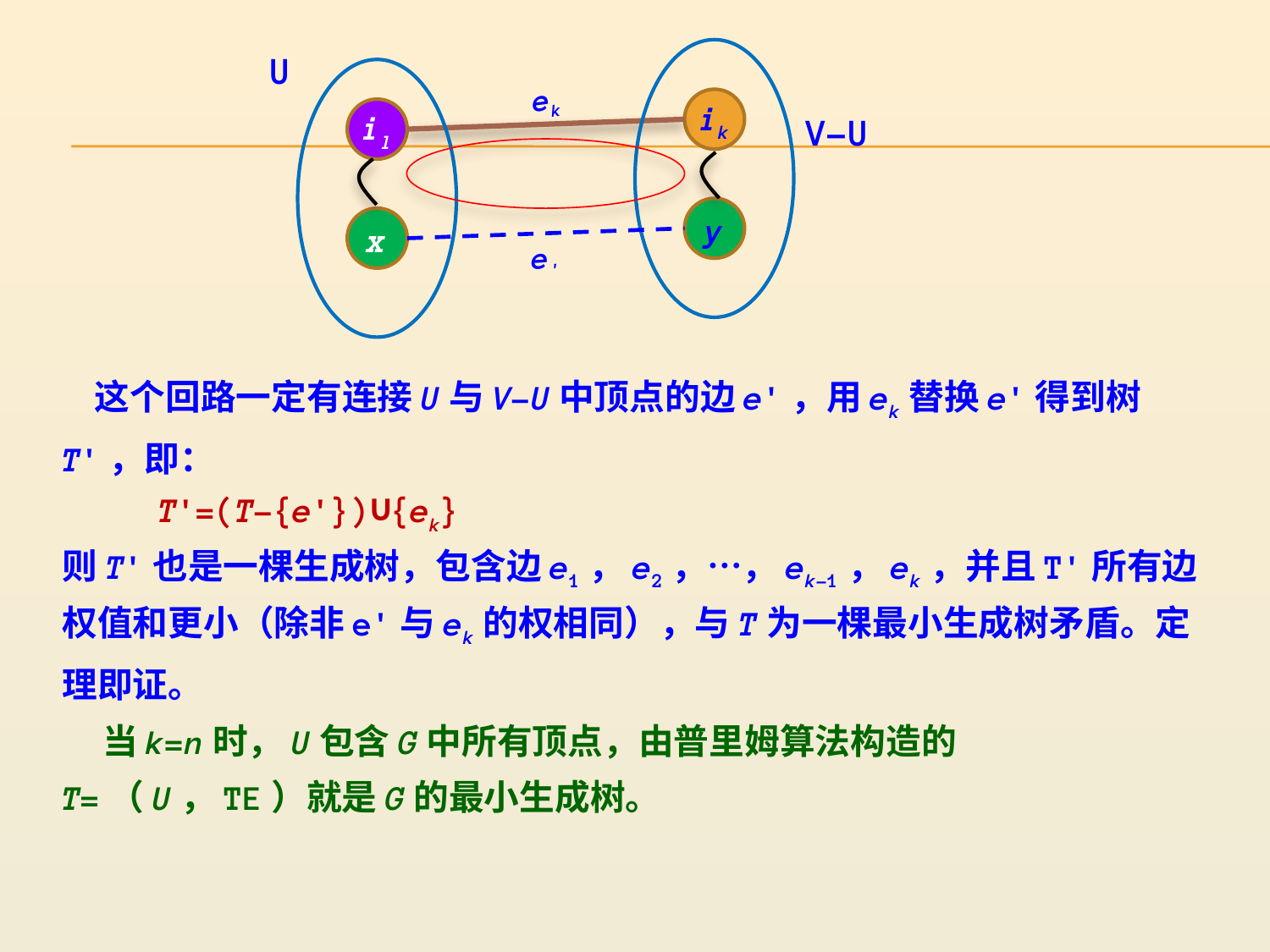

U

ek
ik
il
V-U

y
x
e'
   这个回路一定有连接U与V-U中顶点的边e'，用ek替换e'得到树T'，即：
     T'=(T-{e'})∪{ek}
则T'也是一棵生成树，包含边e1，e2，…，ek-1，ek，并且T'所有边权值和更小（除非e'与ek的权相同），与T为一棵最小生成树矛盾。定理即证。
    当k=n时，U包含G中所有顶点，由普里姆算法构造的T=（U，TE）就是G的最小生成树。